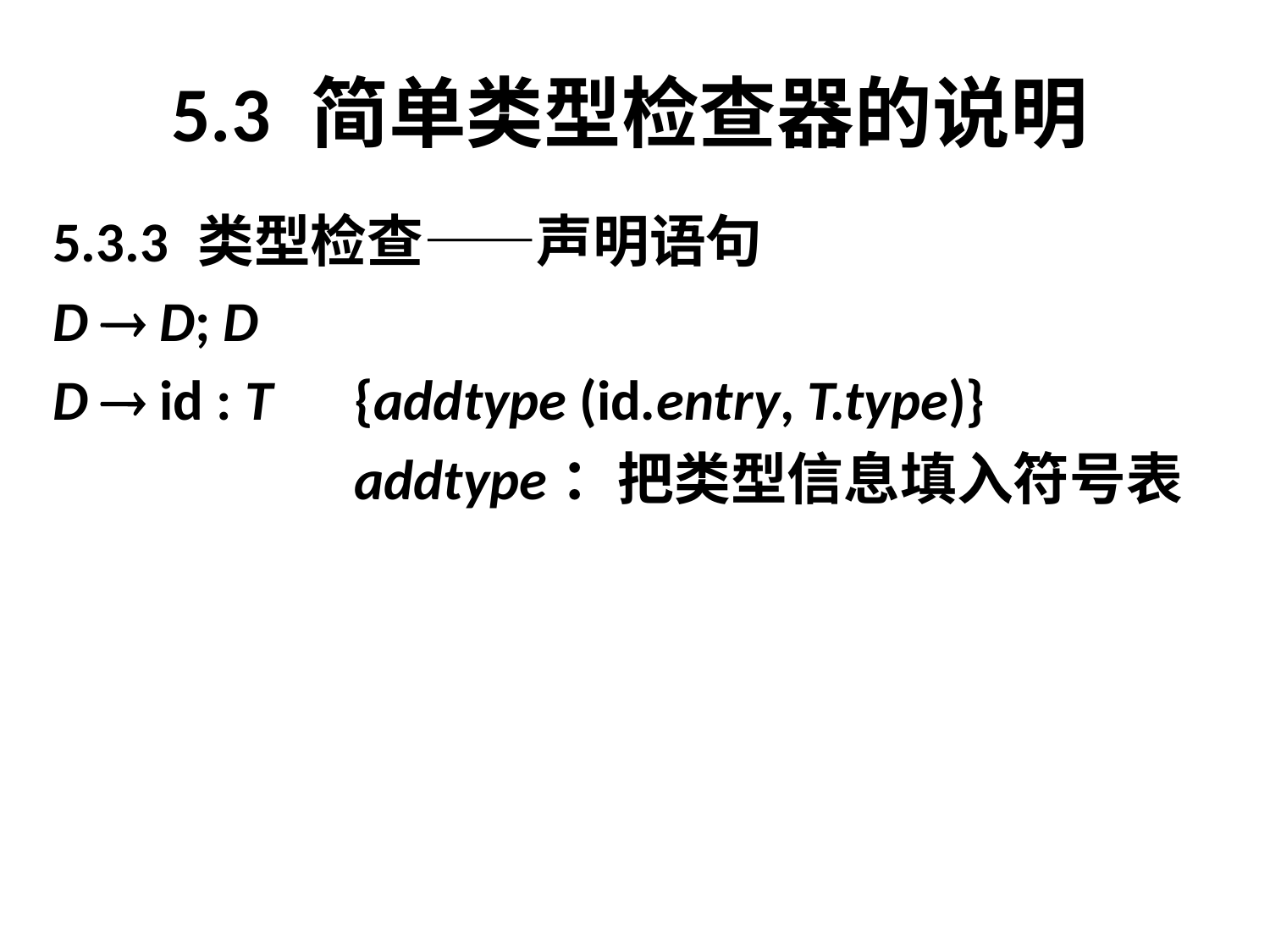

# 5.3 简单类型检查器的说明
5.3.3 类型检查——声明语句
D → D; D
D → id : T 	{addtype (id.entry, T.type)}
			addtype：把类型信息填入符号表